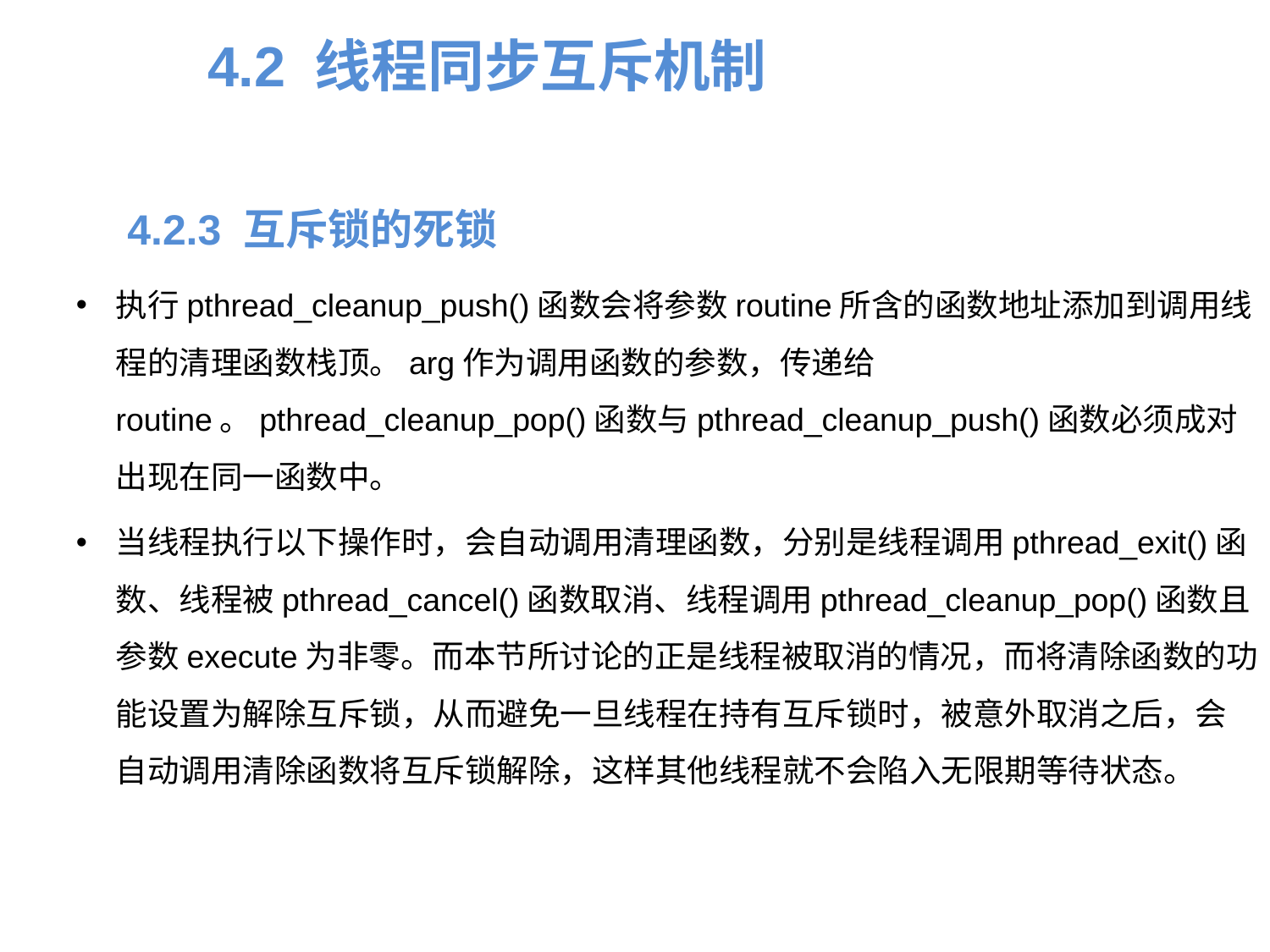

4.2 线程同步互斥机制
4.2.3 互斥锁的死锁
执行pthread_cleanup_push()函数会将参数routine所含的函数地址添加到调用线程的清理函数栈顶。arg作为调用函数的参数，传递给routine。pthread_cleanup_pop()函数与pthread_cleanup_push()函数必须成对出现在同一函数中。
当线程执行以下操作时，会自动调用清理函数，分别是线程调用pthread_exit()函数、线程被pthread_cancel()函数取消、线程调用pthread_cleanup_pop()函数且参数execute为非零。而本节所讨论的正是线程被取消的情况，而将清除函数的功能设置为解除互斥锁，从而避免一旦线程在持有互斥锁时，被意外取消之后，会自动调用清除函数将互斥锁解除，这样其他线程就不会陷入无限期等待状态。